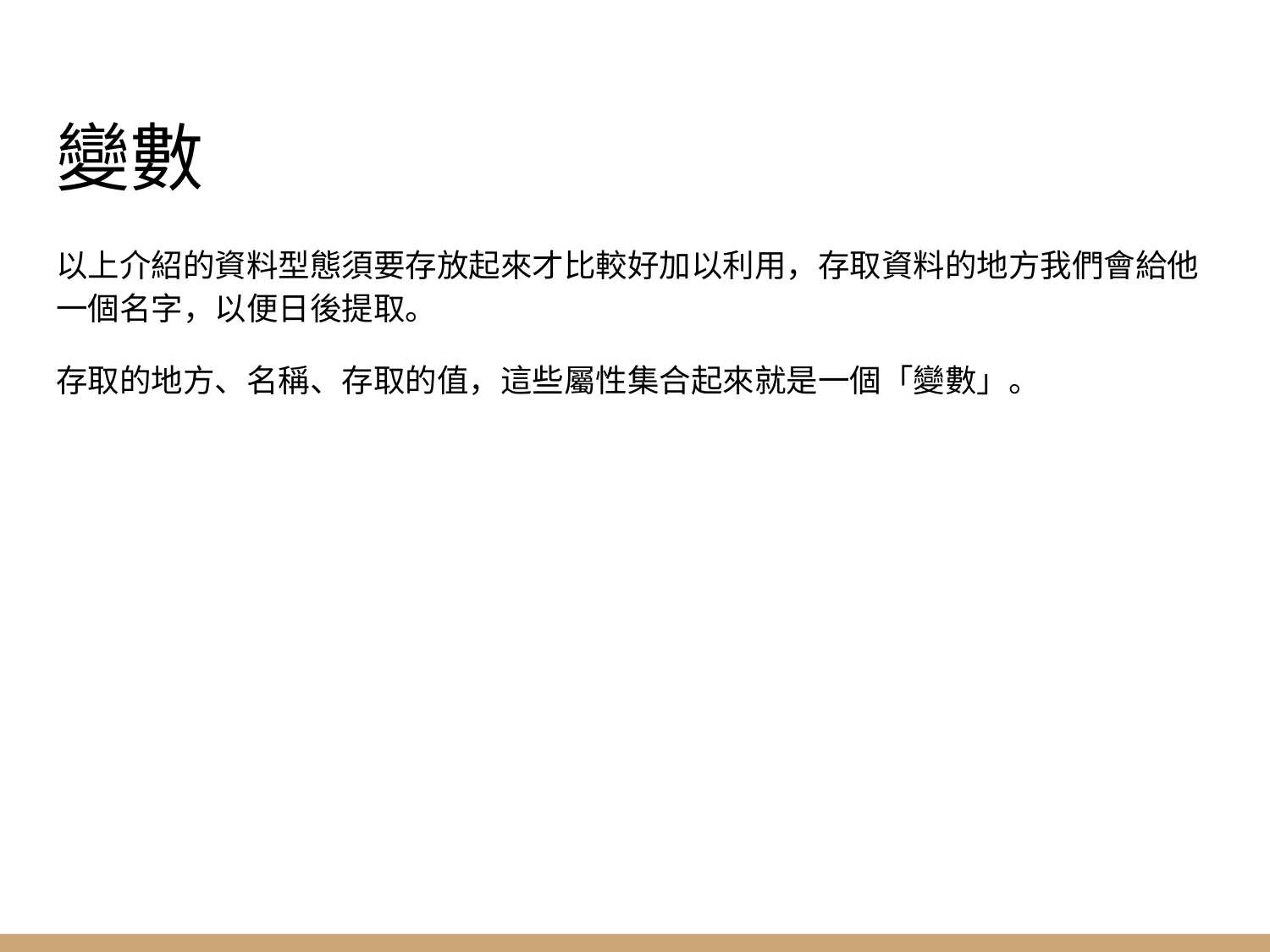

# 變數
以上介紹的資料型態須要存放起來才比較好加以利用，存取資料的地方我們會給他一個名字，以便日後提取。
存取的地方、名稱、存取的值，這些屬性集合起來就是一個「變數」。